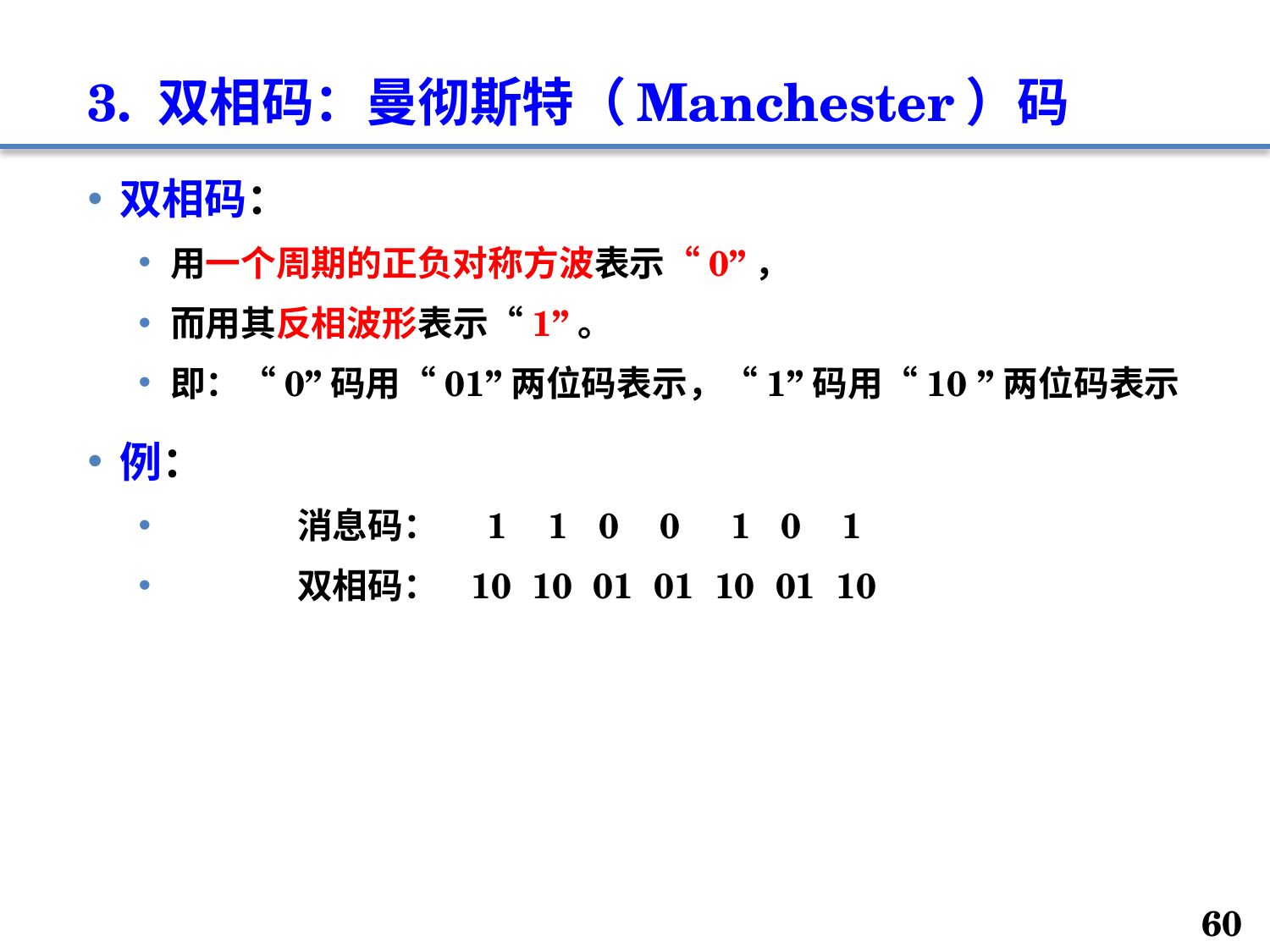

# 3. 双相码：曼彻斯特（Manchester）码
双相码：
用一个周期的正负对称方波表示“0”，
而用其反相波形表示“1”。
即：“0”码用“01”两位码表示，“1”码用“10 ”两位码表示
例：
	消息码：     1    1   0    0     1   0    1
	双相码：   10  10  01  01  10  01  10
60